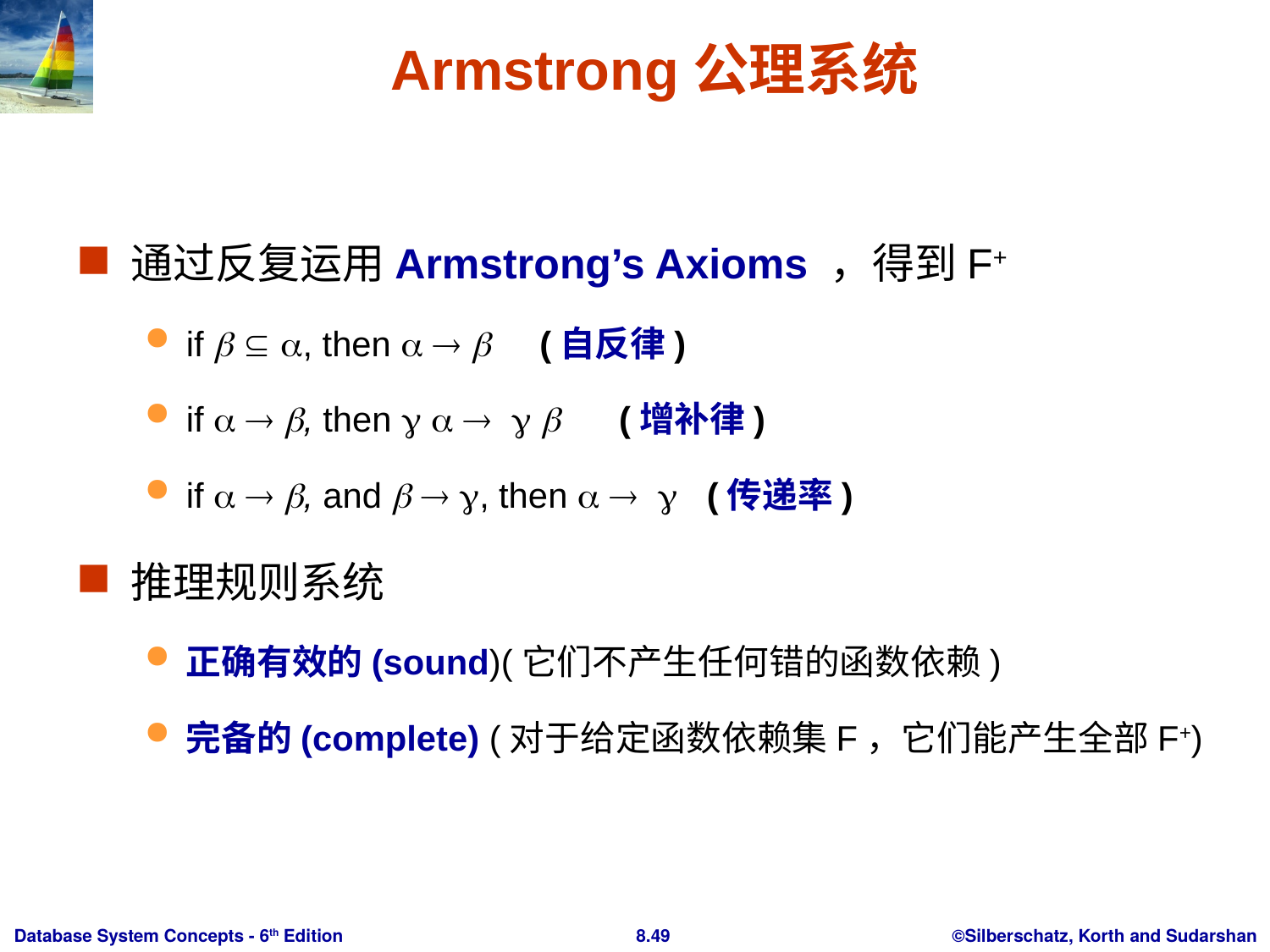

# Armstrong公理系统
通过反复运用Armstrong’s Axioms ，得到F+
if β ⊆ α, then α → β     (自反律)
if α → β, then γ α →  γ β      (增补律)
if α → β, and β → γ, then α →  γ   (传递率)
推理规则系统
正确有效的(sound)(它们不产生任何错的函数依赖)
完备的(complete) (对于给定函数依赖集F，它们能产生全部F+)